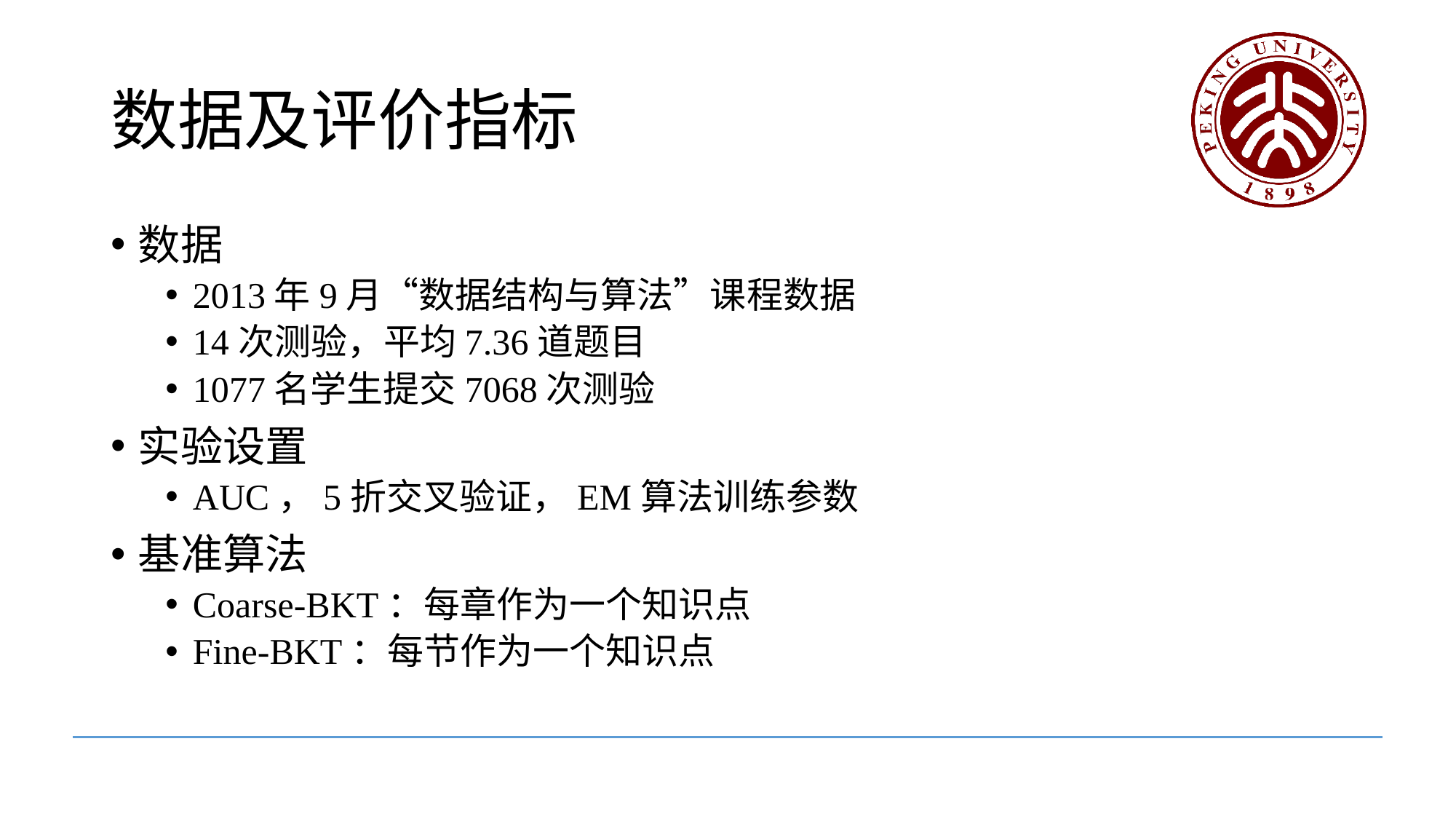

# 数据及评价指标
数据
2013年9月“数据结构与算法”课程数据
14次测验，平均7.36道题目
1077名学生提交7068次测验
实验设置
AUC，5折交叉验证，EM算法训练参数
基准算法
Coarse-BKT：每章作为一个知识点
Fine-BKT：每节作为一个知识点